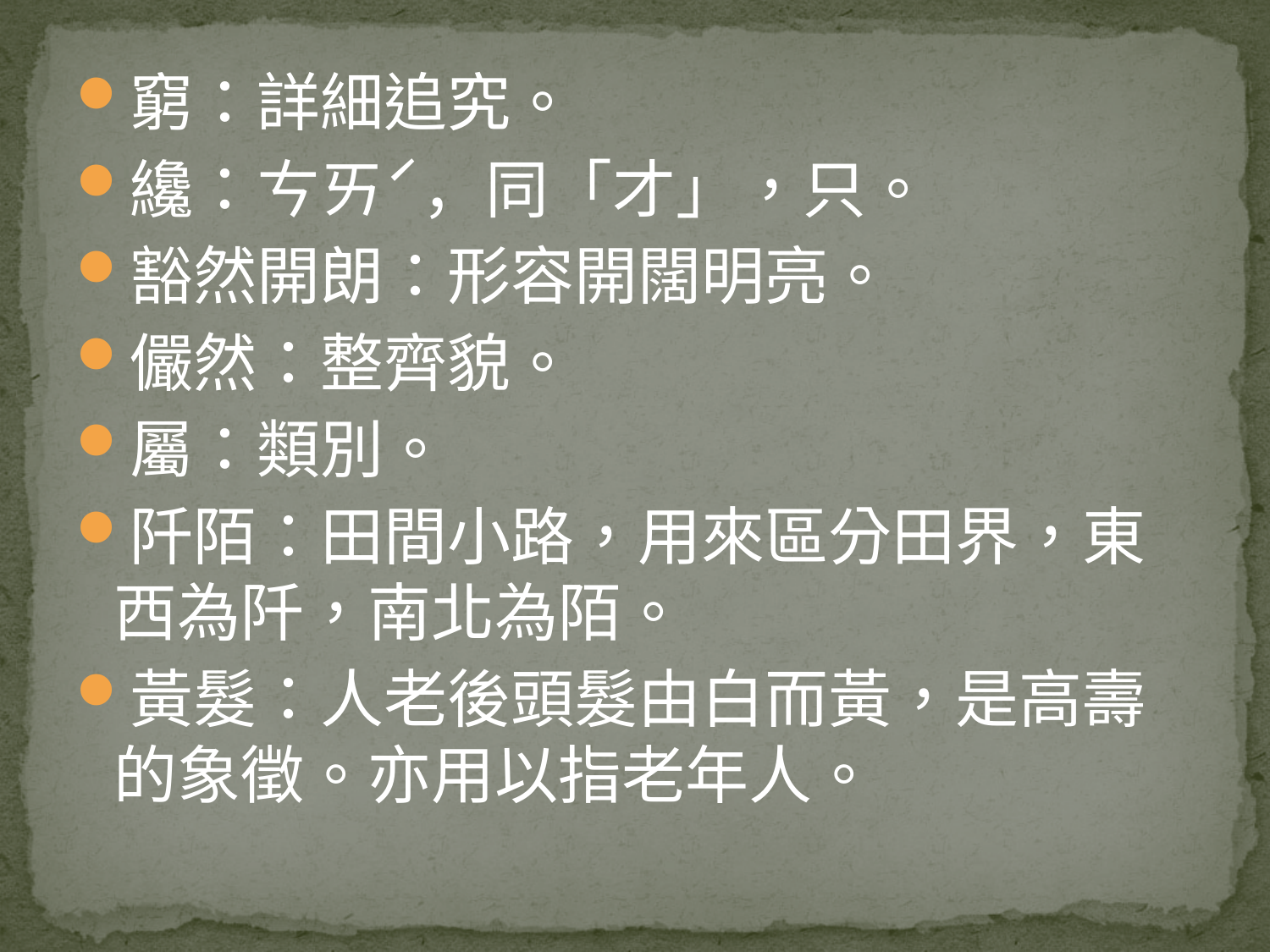

窮：詳細追究。
纔：ㄘㄞˊ，同「才」，只。
豁然開朗：形容開闊明亮。
儼然：整齊貌。
屬：類別。
阡陌：田間小路，用來區分田界，東西為阡，南北為陌。
黃髮：人老後頭髮由白而黃，是高壽的象徵。亦用以指老年人。